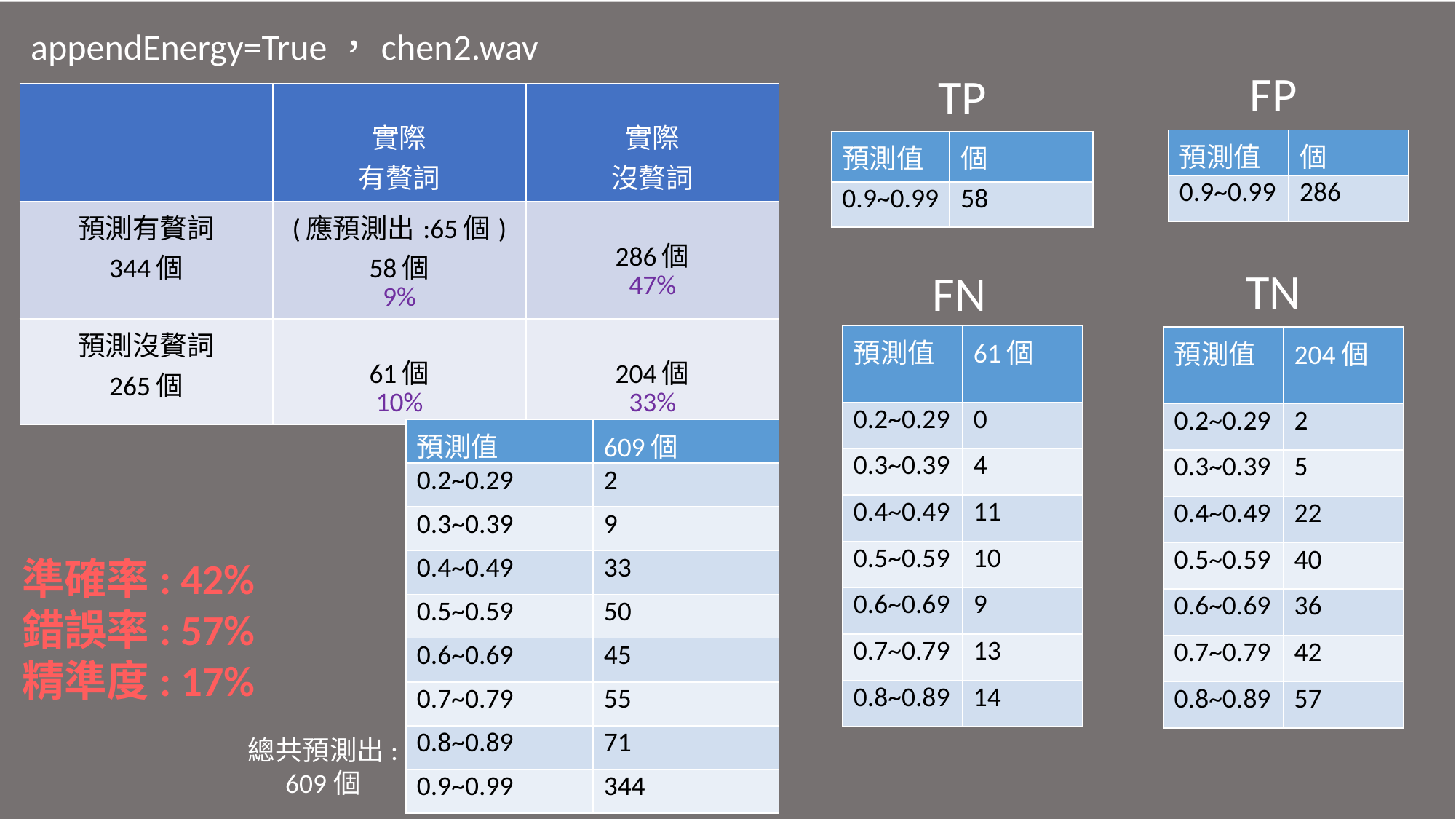

appendEnergy=True，chen2.wav
#
FP
TP
|  | 實際 有贅詞 | 實際 沒贅詞 |
| --- | --- | --- |
| 預測有贅詞 344個 | (應預測出:65個) 58個 9% | 286個 47% |
| 預測沒贅詞 265個 | 61個 10% | 204個 33% |
| 預測值 | 個 |
| --- | --- |
| 0.9~0.99 | 286 |
| 預測值 | 個 |
| --- | --- |
| 0.9~0.99 | 58 |

TN
FN
| 預測值 | 61個 |
| --- | --- |
| 0.2~0.29 | 0 |
| 0.3~0.39 | 4 |
| 0.4~0.49 | 11 |
| 0.5~0.59 | 10 |
| 0.6~0.69 | 9 |
| 0.7~0.79 | 13 |
| 0.8~0.89 | 14 |
| 預測值 | 204個 |
| --- | --- |
| 0.2~0.29 | 2 |
| 0.3~0.39 | 5 |
| 0.4~0.49 | 22 |
| 0.5~0.59 | 40 |
| 0.6~0.69 | 36 |
| 0.7~0.79 | 42 |
| 0.8~0.89 | 57 |
| 預測值 | 609個 |
| --- | --- |
| 0.2~0.29 | 2 |
| 0.3~0.39 | 9 |
| 0.4~0.49 | 33 |
| 0.5~0.59 | 50 |
| 0.6~0.69 | 45 |
| 0.7~0.79 | 55 |
| 0.8~0.89 | 71 |
| 0.9~0.99 | 344 |
準確率: 42%
錯誤率: 57%
精準度: 17%
總共預測出:
609個